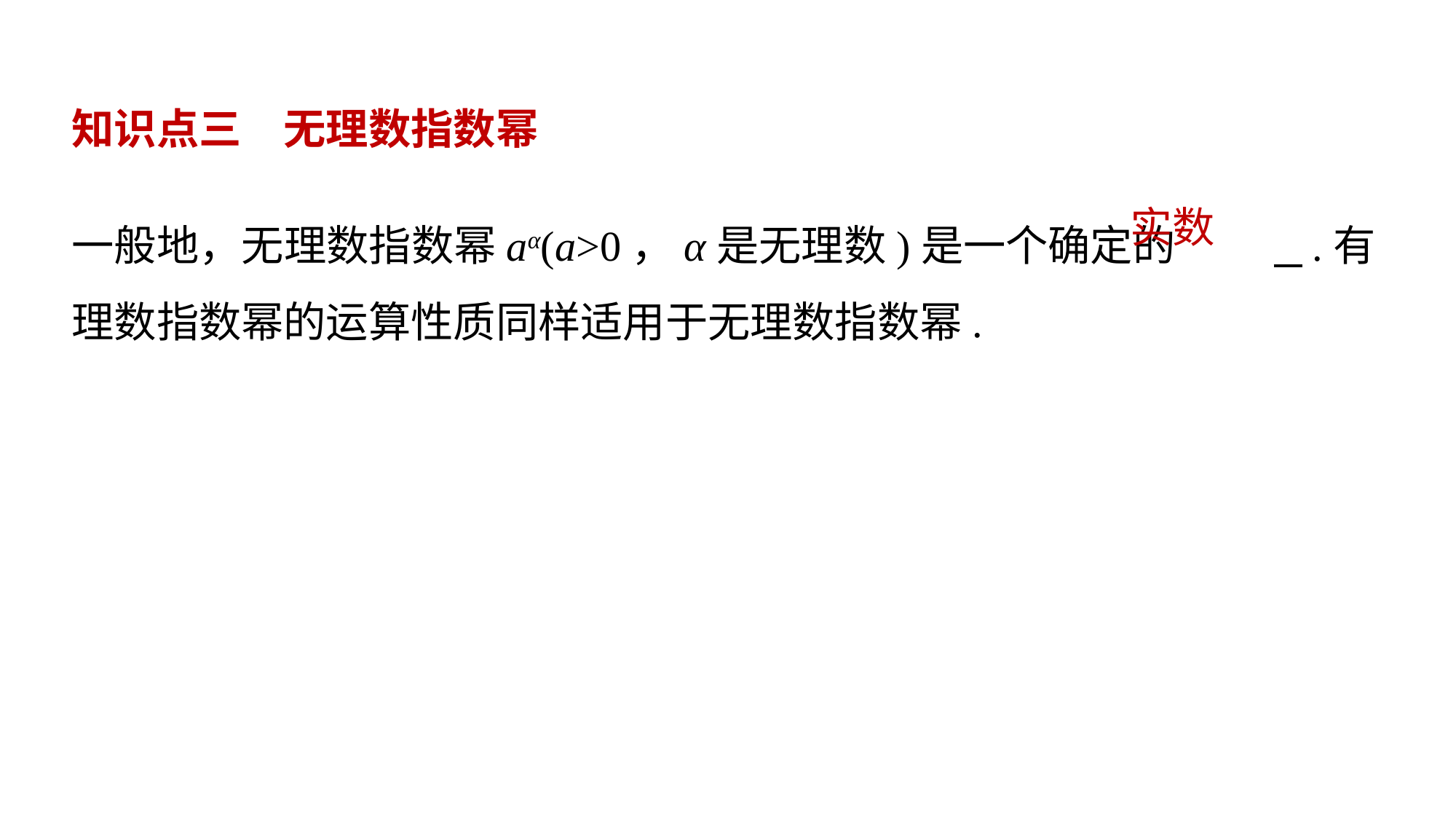

知识点三　无理数指数幂
一般地，无理数指数幂aα(a>0，α是无理数)是一个确定的	   .有理数指数幂的运算性质同样适用于无理数指数幂.
实数